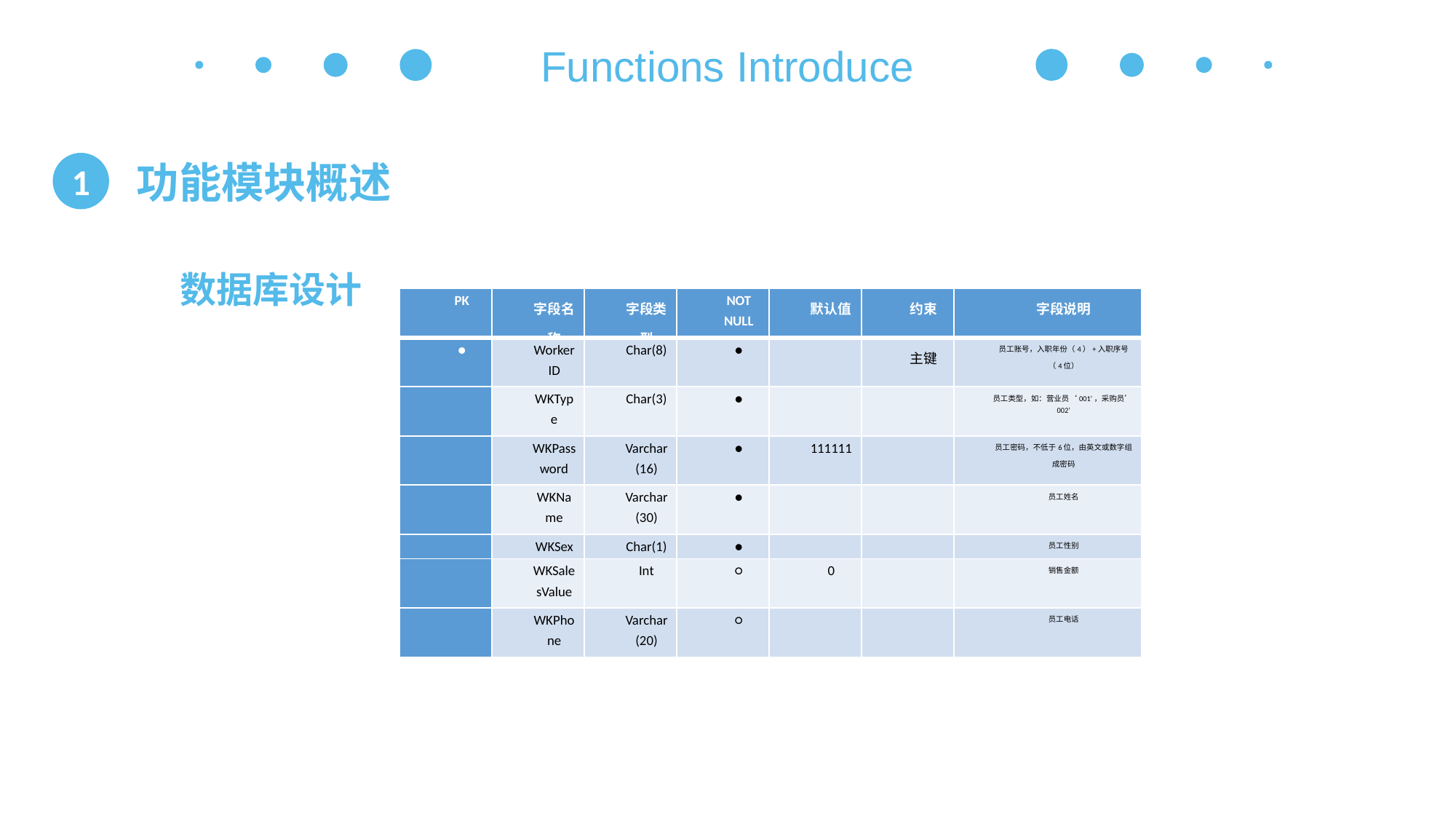

Functions Introduce

     功能模块概述
1
数据库设计
| PK | 字段名称 | 字段类型 | NOT NULL | 默认值 | 约束 | 字段说明 |
| --- | --- | --- | --- | --- | --- | --- |
| ● | WorkerID | Char(8) | ● |  | 主键 | 员工账号，入职年份（4）+入职序号（4位） |
|  | WKType | Char(3) | ● |  |  | 员工类型，如：营业员‘001’，采购员’002’ |
|  | WKPassword | Varchar(16) | ● | 111111 |  | 员工密码，不低于6位，由英文或数字组成密码 |
|  | WKName | Varchar(30) | ● |  |  | 员工姓名 |
|  | WKSex | Char(1) | ● |  |  | 员工性别 |
|  | WKSalesValue | Int | ○ | 0 |  | 销售金额 |
|  | WKPhone | Varchar(20) | ○ |  |  | 员工电话 |